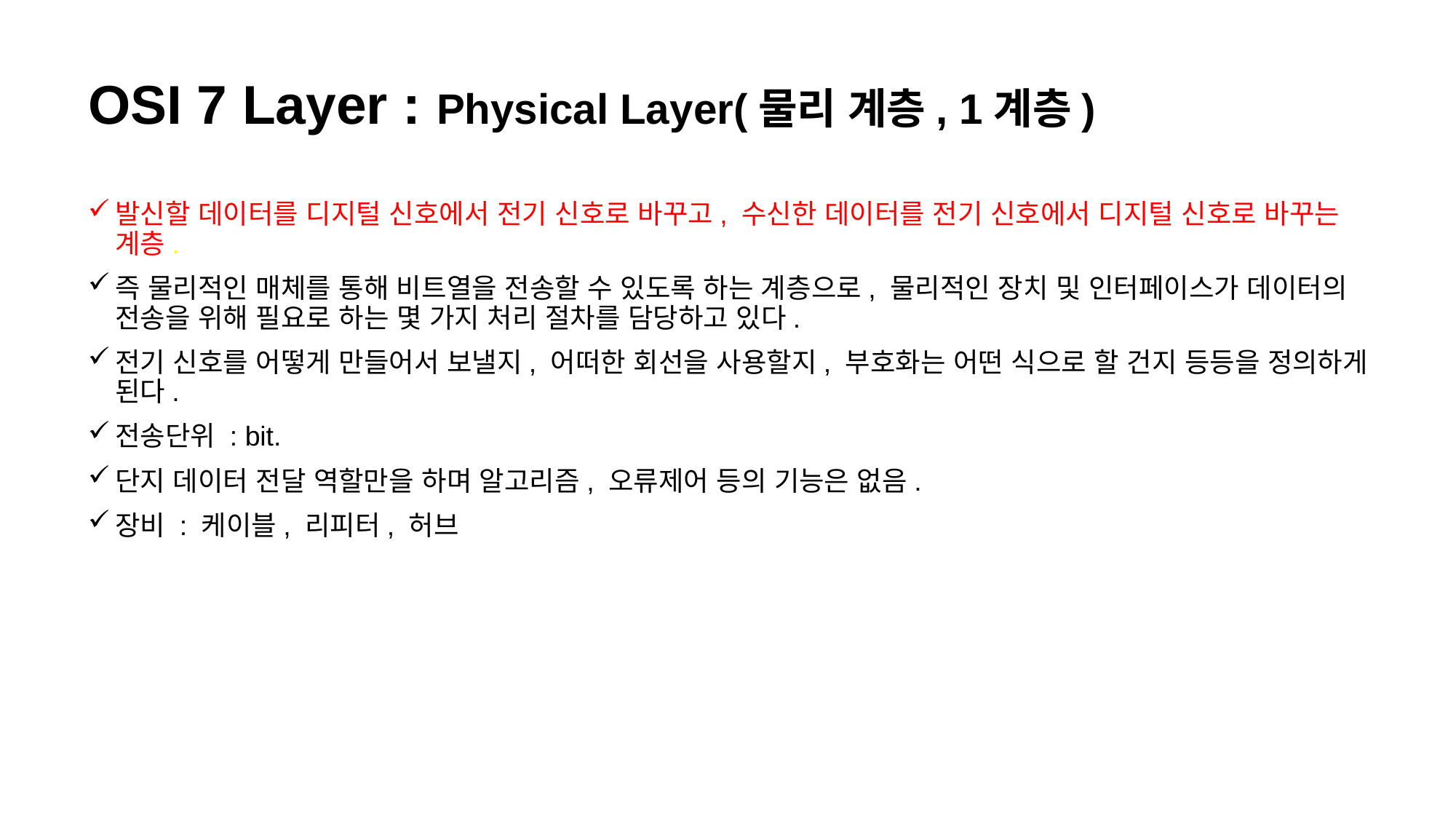

# OSI 7 Layer : Physical Layer(물리 계층, 1계층)
발신할 데이터를 디지털 신호에서 전기 신호로 바꾸고, 수신한 데이터를 전기 신호에서 디지털 신호로 바꾸는 계층.
즉 물리적인 매체를 통해 비트열을 전송할 수 있도록 하는 계층으로, 물리적인 장치 및 인터페이스가 데이터의 전송을 위해 필요로 하는 몇 가지 처리 절차를 담당하고 있다.
전기 신호를 어떻게 만들어서 보낼지, 어떠한 회선을 사용할지, 부호화는 어떤 식으로 할 건지 등등을 정의하게 된다.
전송단위 : bit.
단지 데이터 전달 역할만을 하며 알고리즘, 오류제어 등의 기능은 없음.
장비 : 케이블, 리피터, 허브